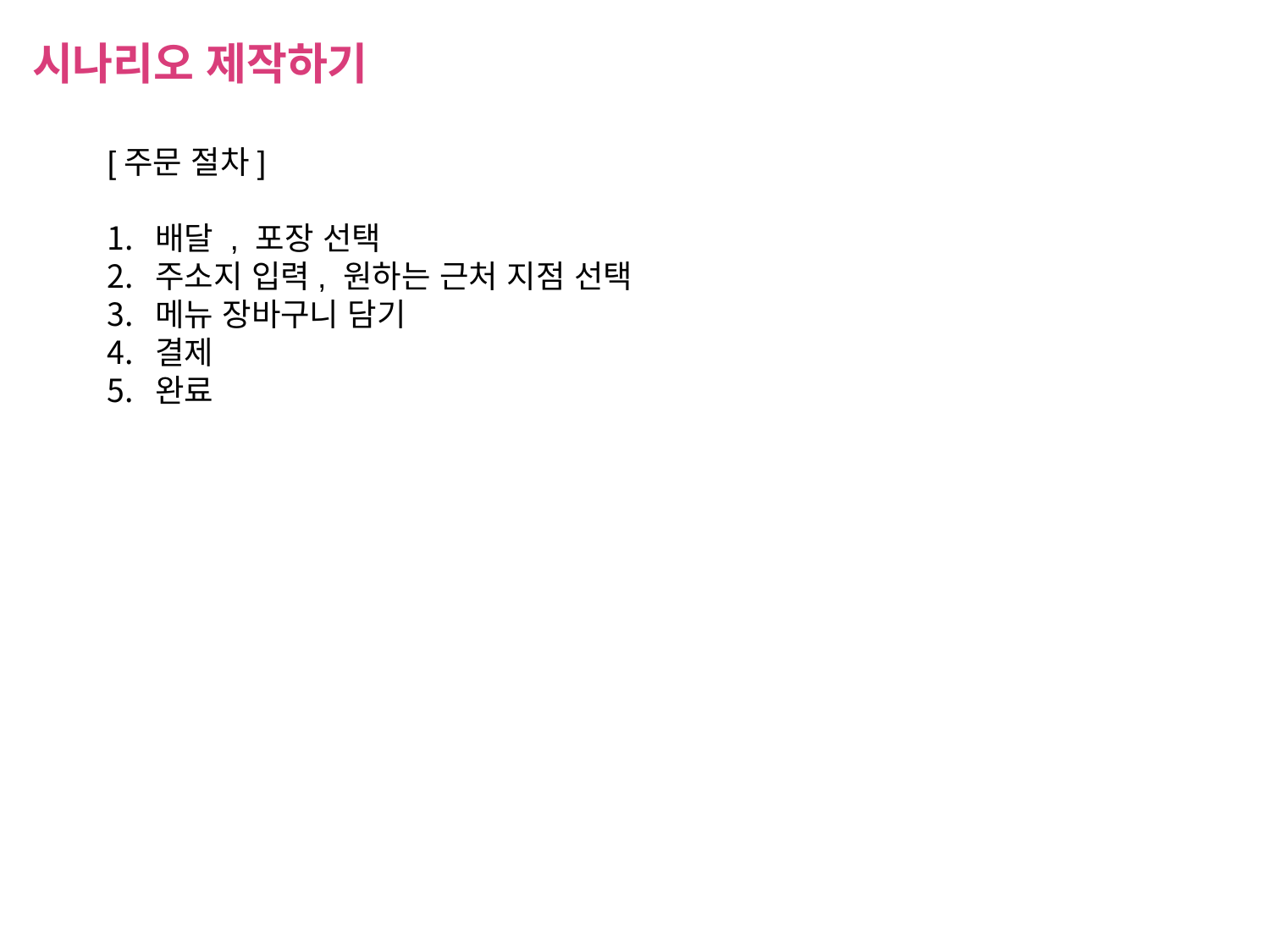

시나리오 제작하기
[주문 절차]

배달 , 포장 선택
주소지 입력, 원하는 근처 지점 선택
메뉴 장바구니 담기
결제
완료